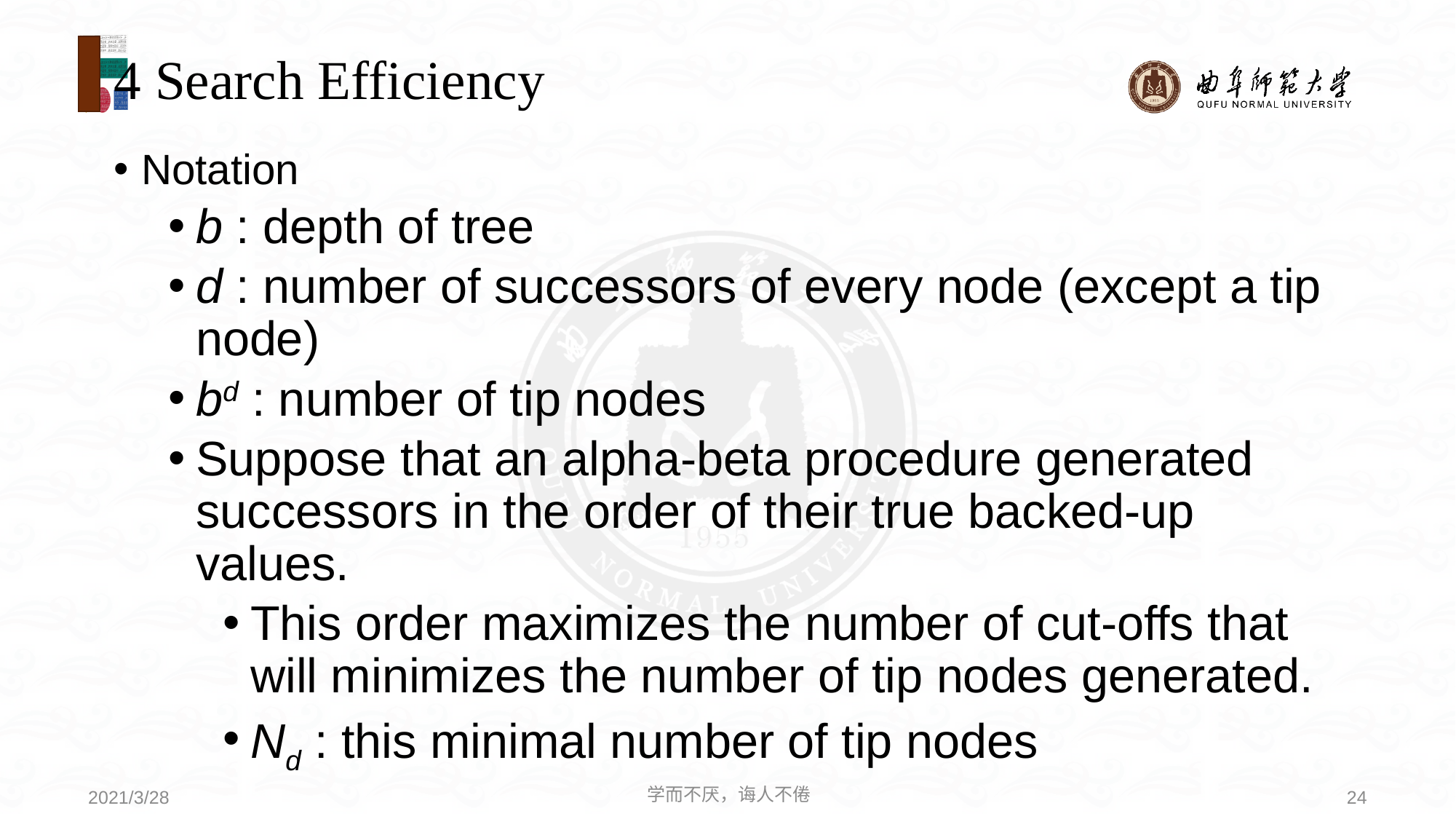

# 4 Search Efficiency
Notation
b : depth of tree
d : number of successors of every node (except a tip node)
bd : number of tip nodes
Suppose that an alpha-beta procedure generated successors in the order of their true backed-up values.
This order maximizes the number of cut-offs that will minimizes the number of tip nodes generated.
Nd : this minimal number of tip nodes
学而不厌，诲人不倦
24
2021/3/28